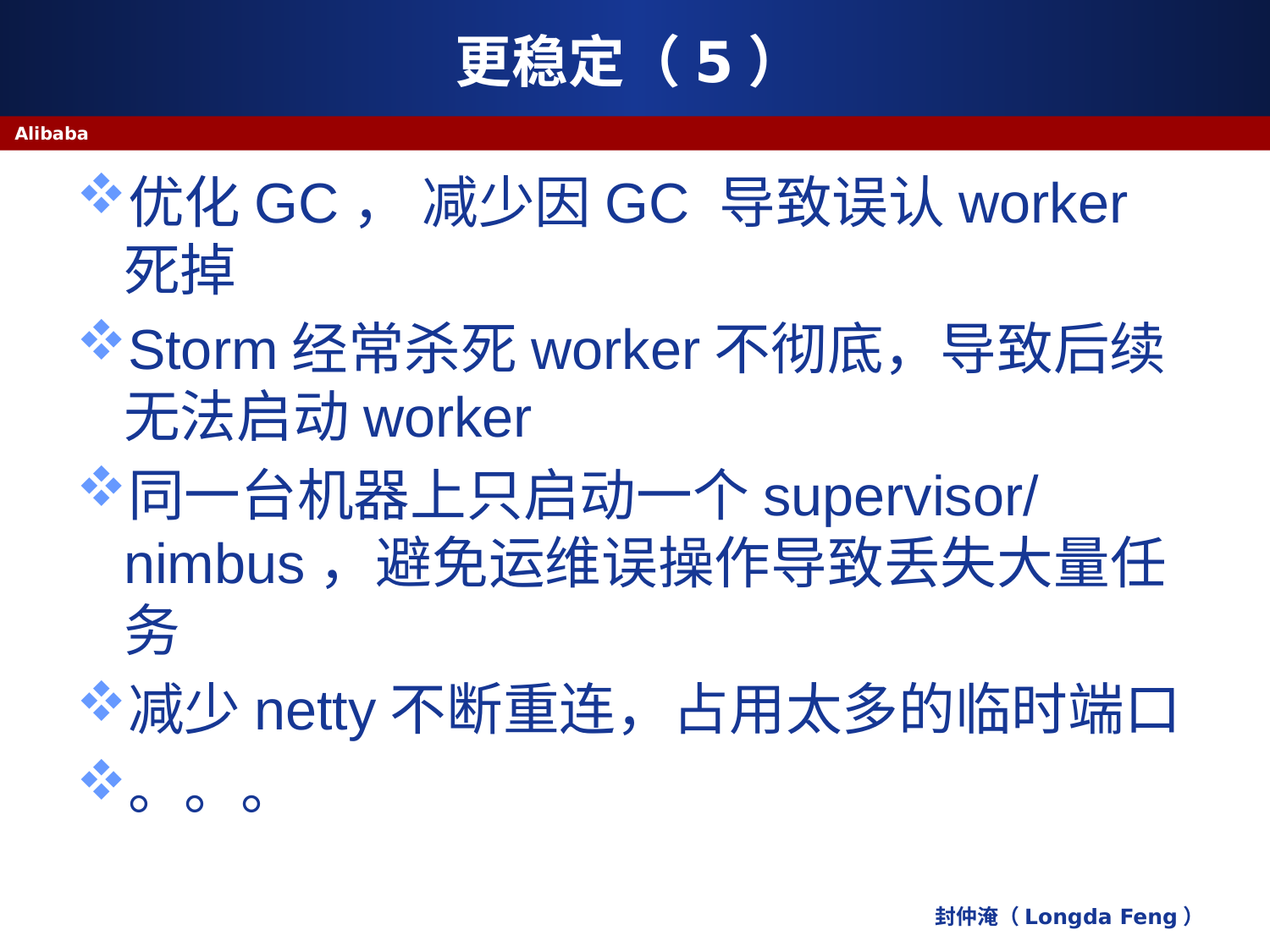

# 更稳定（5）
Alibaba
优化GC， 减少因GC 导致误认worker死掉
Storm经常杀死worker不彻底，导致后续无法启动worker
同一台机器上只启动一个supervisor/nimbus，避免运维误操作导致丢失大量任务
减少netty不断重连，占用太多的临时端口
。。。

封仲淹（Longda Feng）